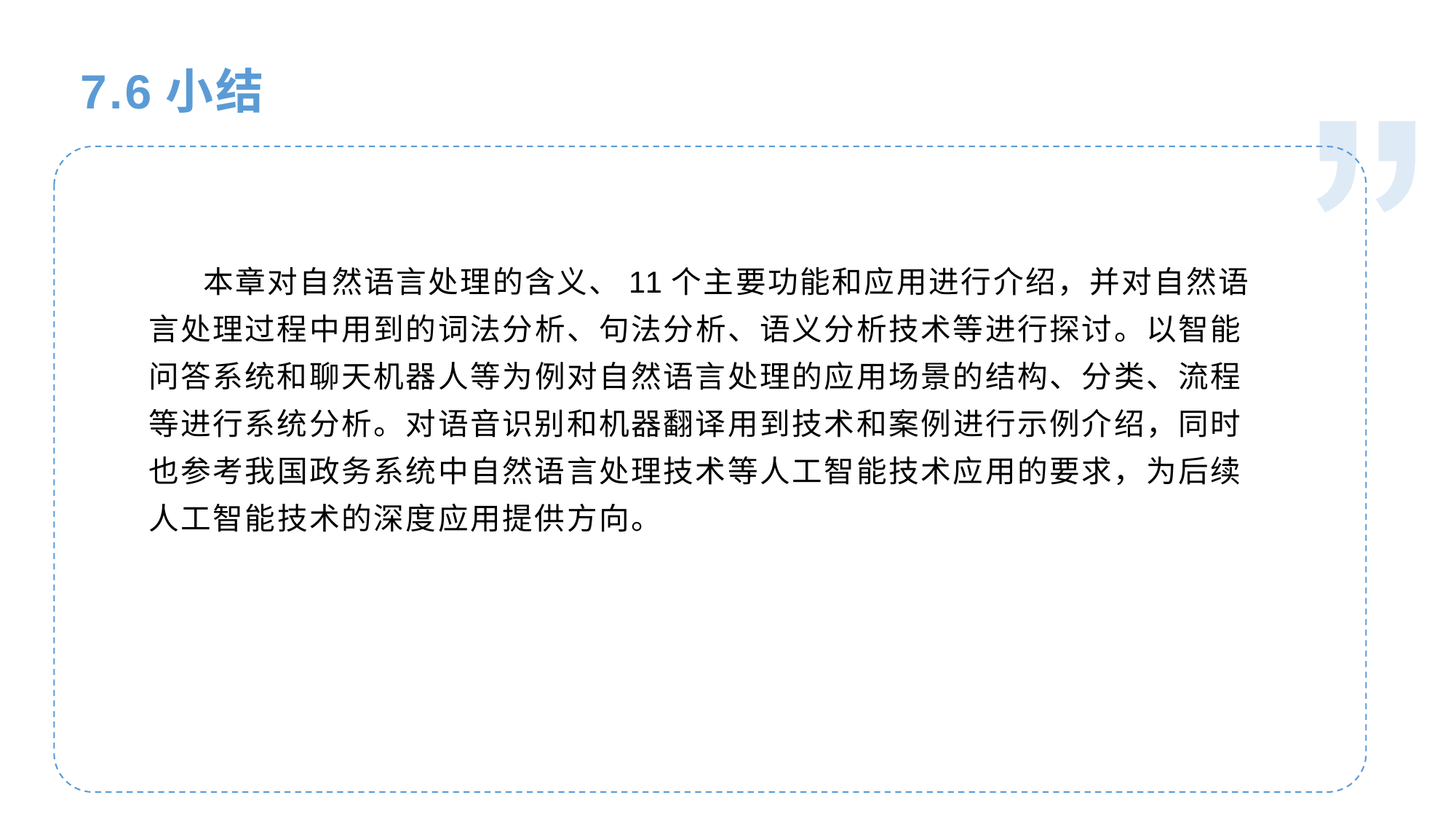

人工智能基础
7.6小结

本章对自然语言处理的含义、11个主要功能和应用进行介绍，并对自然语言处理过程中用到的词法分析、句法分析、语义分析技术等进行探讨。以智能问答系统和聊天机器人等为例对自然语言处理的应用场景的结构、分类、流程等进行系统分析。对语音识别和机器翻译用到技术和案例进行示例介绍，同时也参考我国政务系统中自然语言处理技术等人工智能技术应用的要求，为后续人工智能技术的深度应用提供方向。